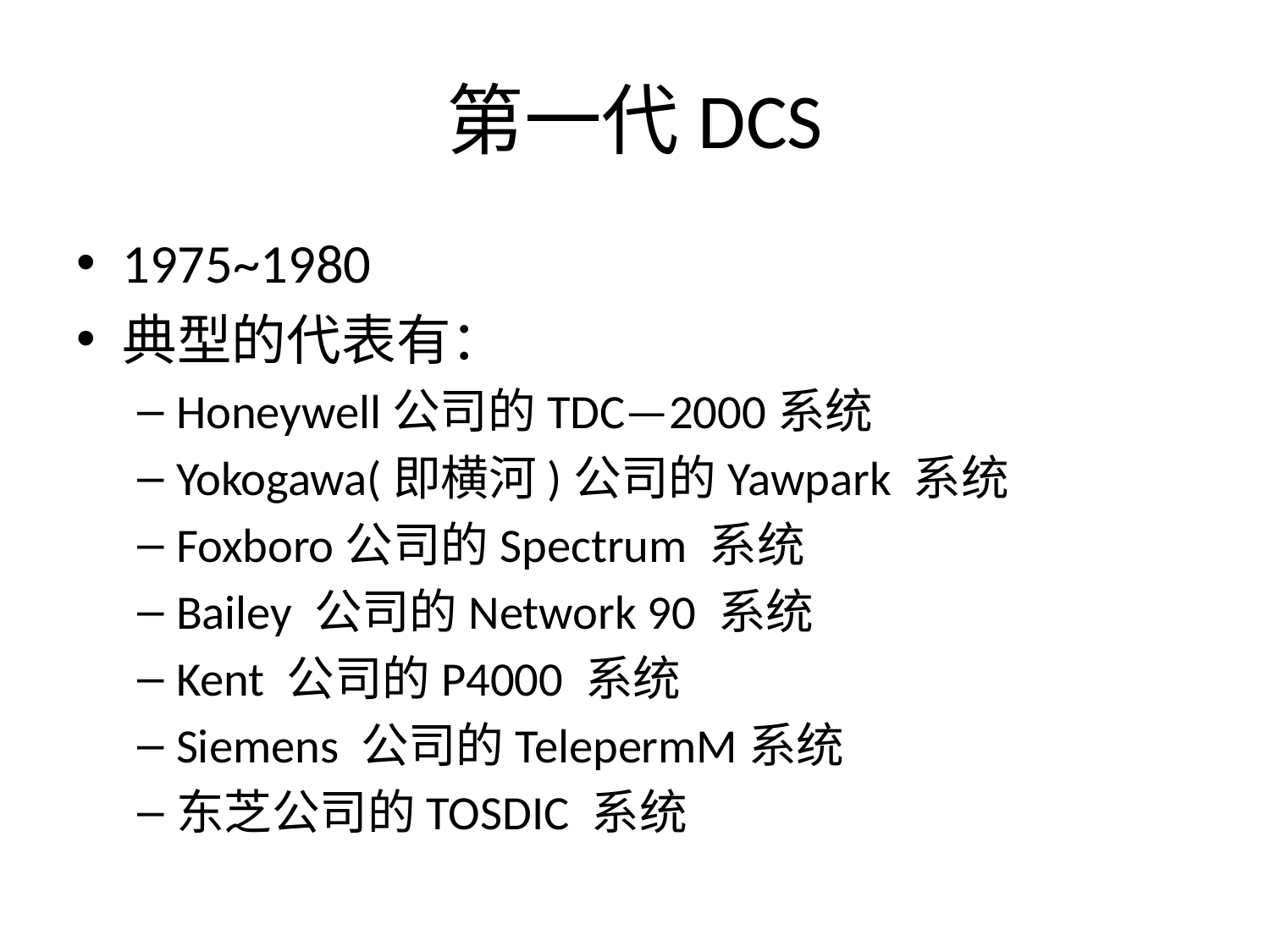

# 第一代DCS
1975~1980
典型的代表有：
Honeywell公司的TDC—2000系统
Yokogawa(即横河)公司的Yawpark 系统
Foxboro公司的Spectrum 系统
Bailey 公司的Network 90 系统
Kent 公司的P4000 系统
Siemens 公司的TelepermM系统
东芝公司的TOSDIC 系统